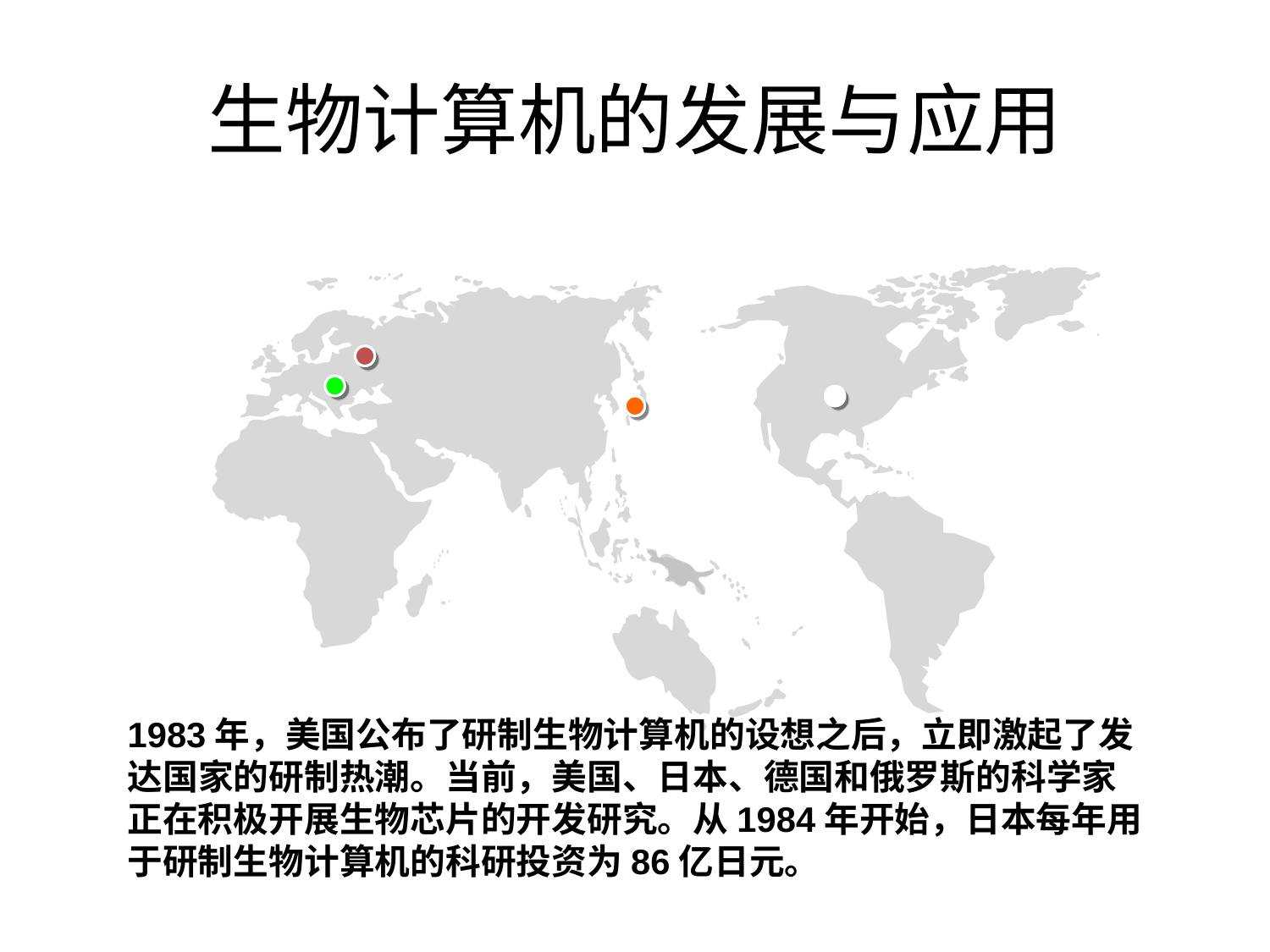

# 生物计算机的发展与应用

1983年，美国公布了研制生物计算机的设想之后，立即激起了发达国家的研制热潮。当前，美国、日本、德国和俄罗斯的科学家正在积极开展生物芯片的开发研究。从1984年开始，日本每年用于研制生物计算机的科研投资为86亿日元。